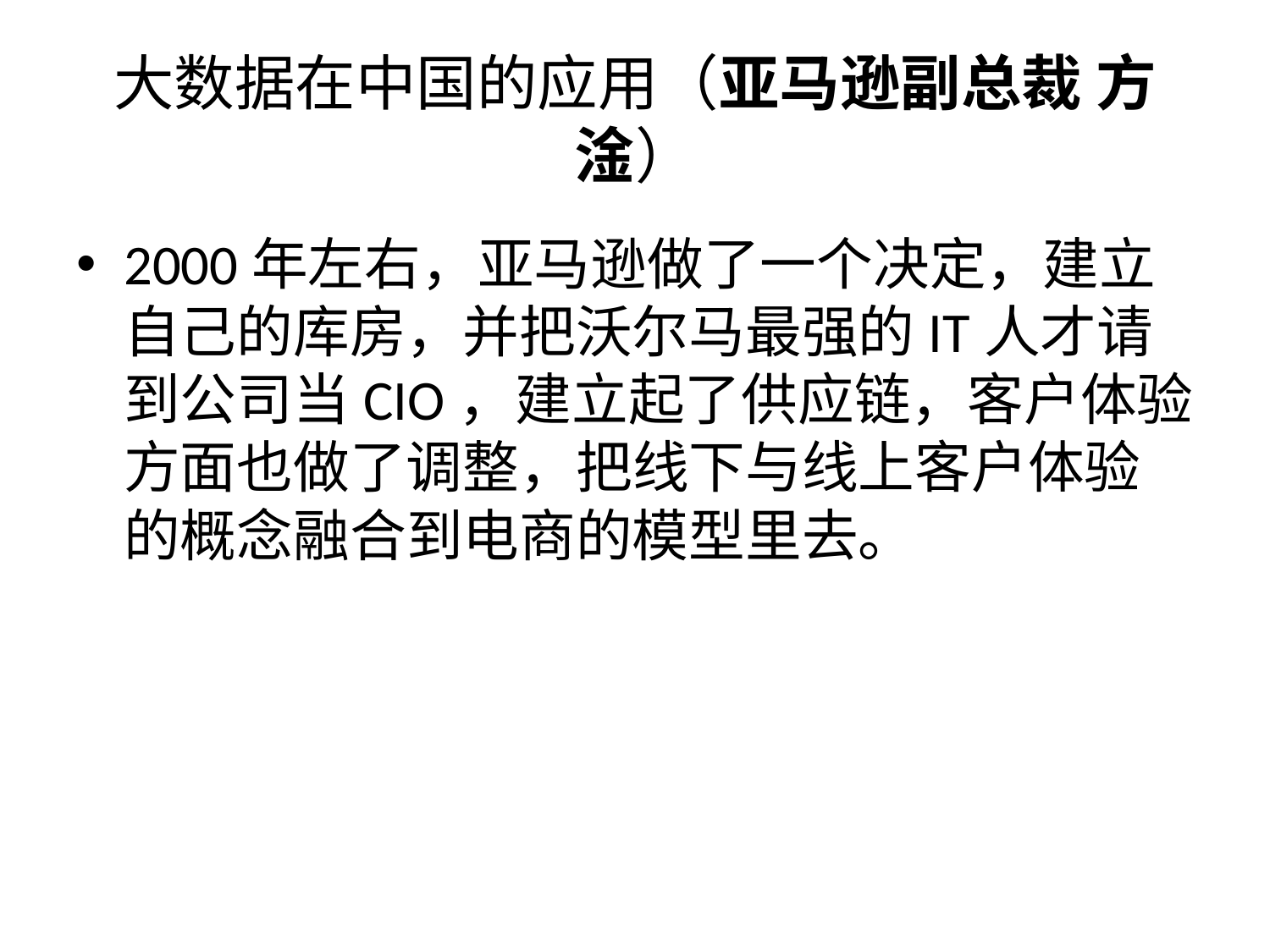

# 大数据在中国的应用（亚马逊副总裁 方淦）
2000年左右，亚马逊做了一个决定，建立自己的库房，并把沃尔马最强的IT人才请到公司当CIO，建立起了供应链，客户体验方面也做了调整，把线下与线上客户体验的概念融合到电商的模型里去。